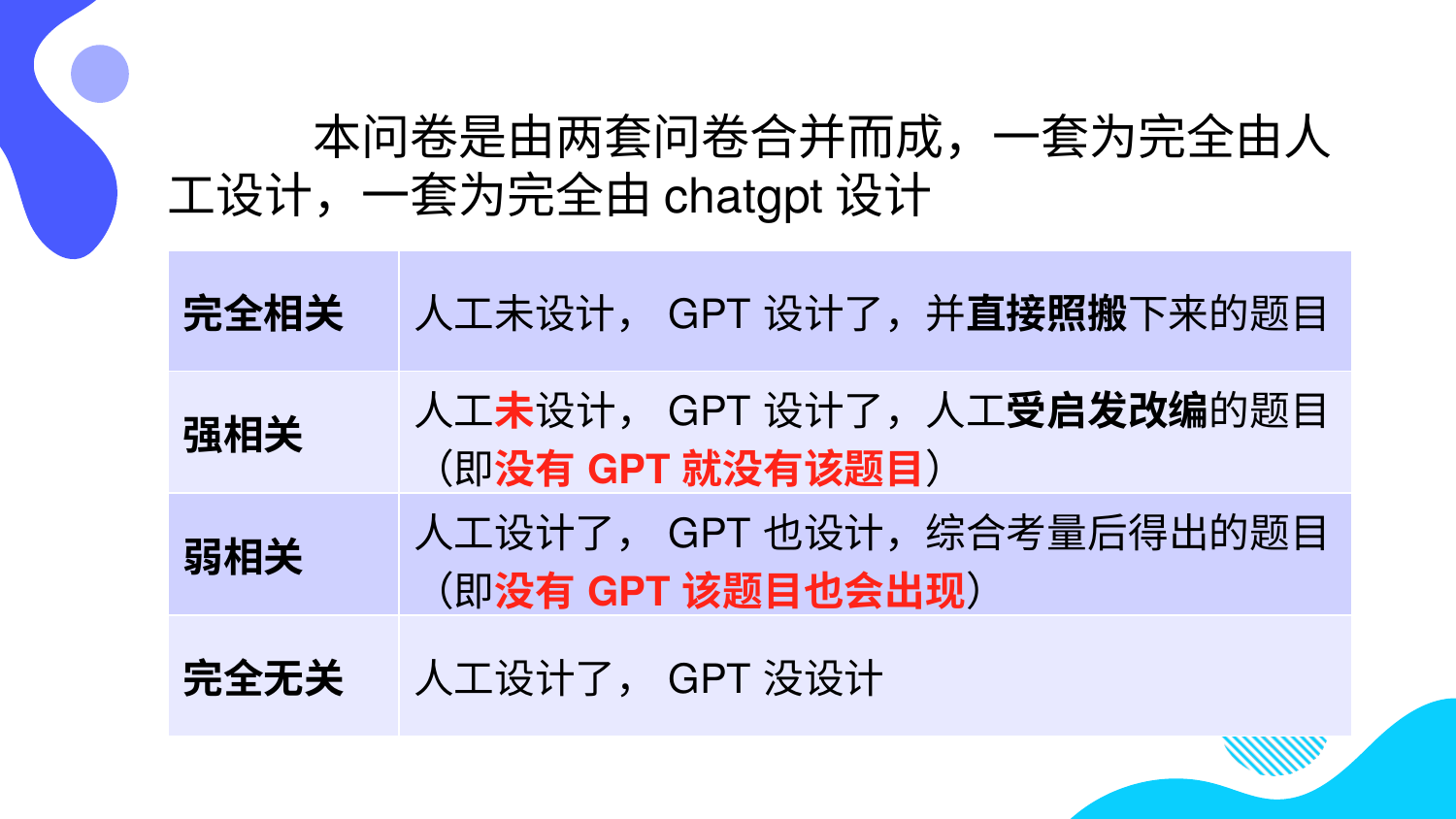

本问卷是由两套问卷合并而成，一套为完全由人工设计，一套为完全由chatgpt设计
| 完全相关 | 人工未设计，GPT设计了，并直接照搬下来的题目 |
| --- | --- |
| 强相关 | 人工未设计，GPT设计了，人工受启发改编的题目 （即没有GPT就没有该题目） |
| 弱相关 | 人工设计了，GPT也设计，综合考量后得出的题目 （即没有GPT该题目也会出现） |
| 完全无关 | 人工设计了，GPT没设计 |